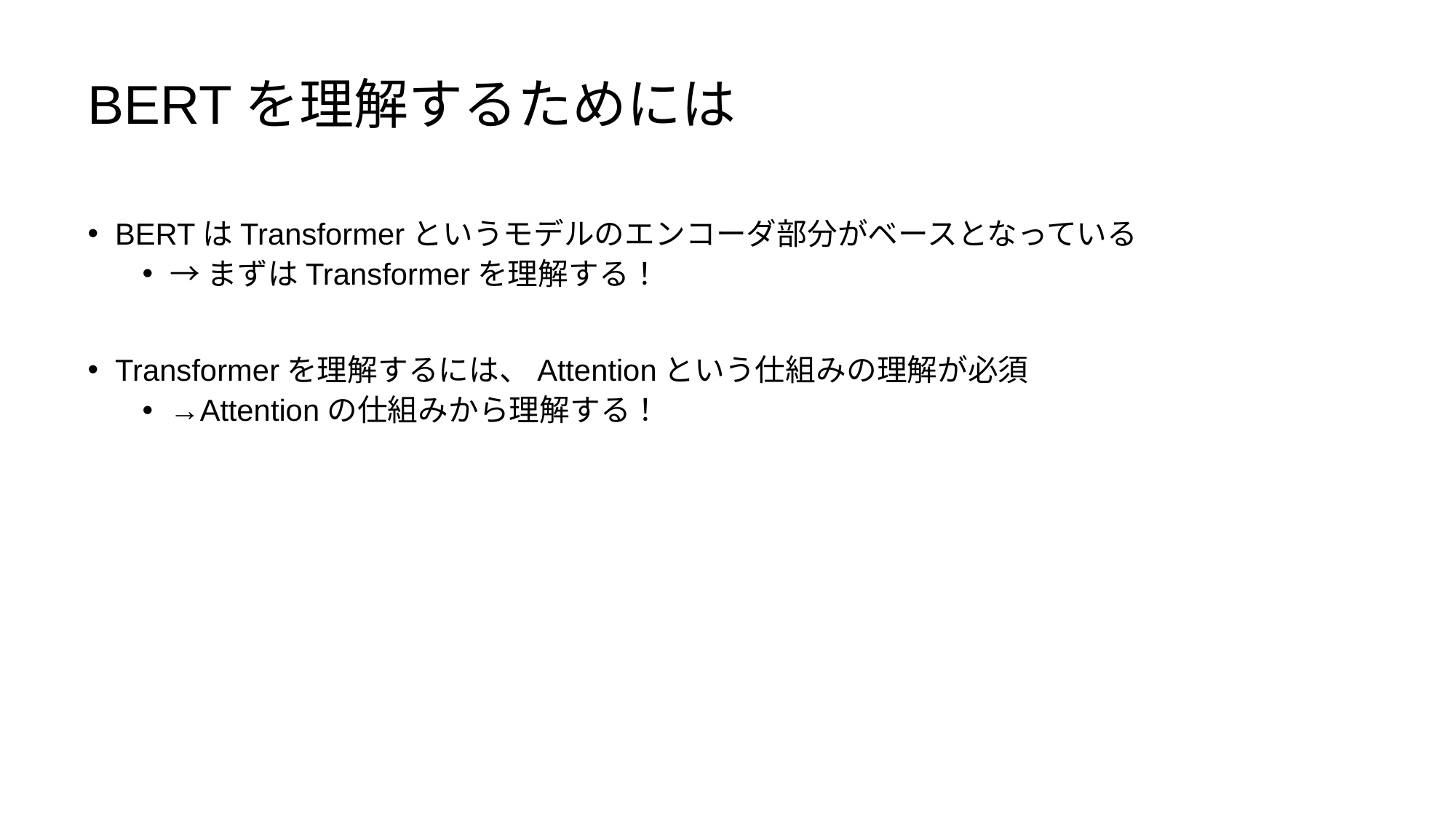

# BERTを理解するためには
BERTはTransformerというモデルのエンコーダ部分がベースとなっている
→まずはTransformerを理解する！

Transformerを理解するには、Attentionという仕組みの理解が必須
→Attentionの仕組みから理解する！